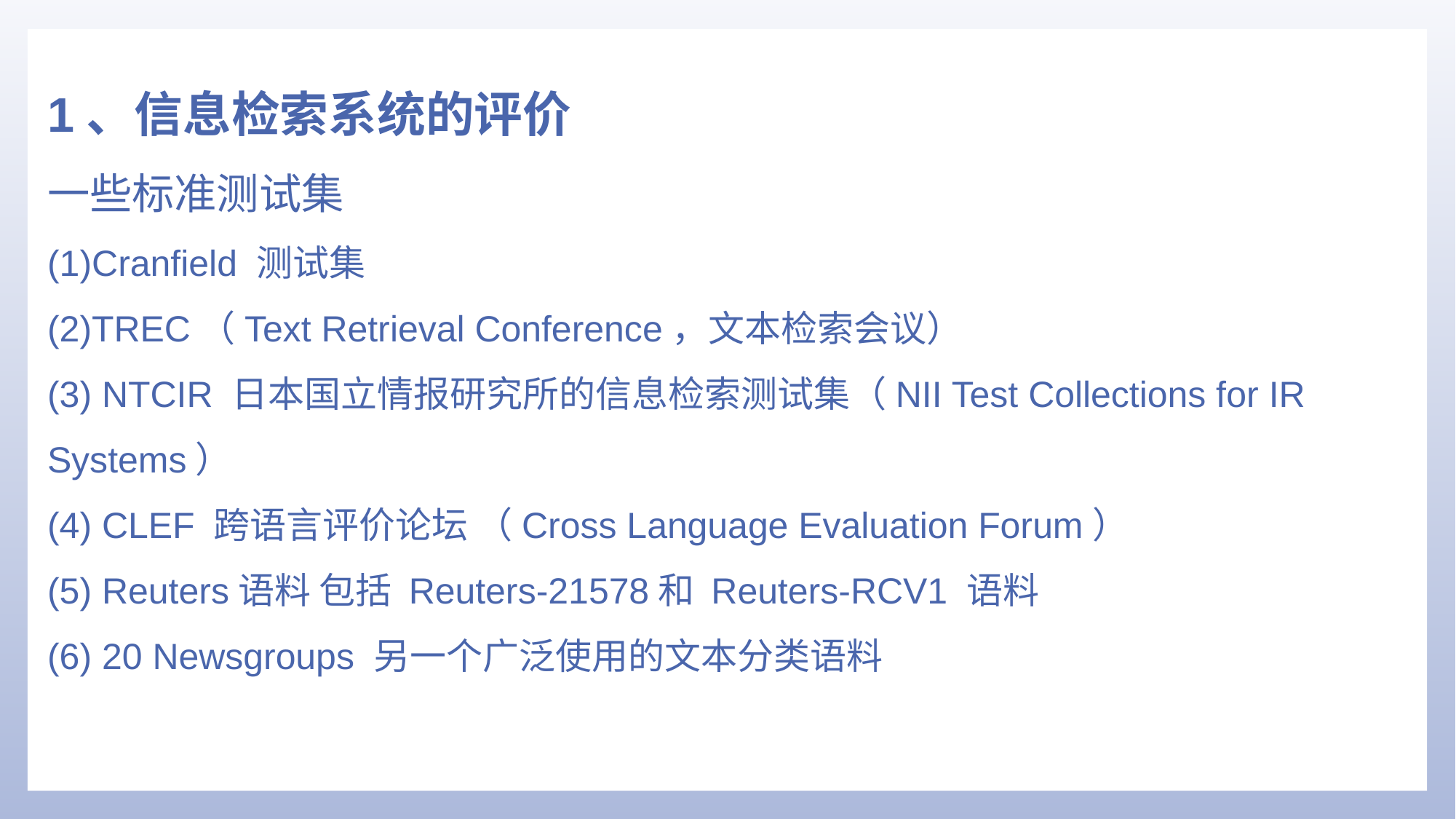

1、信息检索系统的评价
一些标准测试集
(1)Cranfield 测试集
(2)TREC（Text Retrieval Conference，文本检索会议）
(3) NTCIR 日本国立情报研究所的信息检索测试集（NII Test Collections for IR Systems）
(4) CLEF 跨语言评价论坛 （Cross Language Evaluation Forum）
(5) Reuters语料 包括 Reuters-21578和 Reuters-RCV1 语料
(6) 20 Newsgroups 另一个广泛使用的文本分类语料